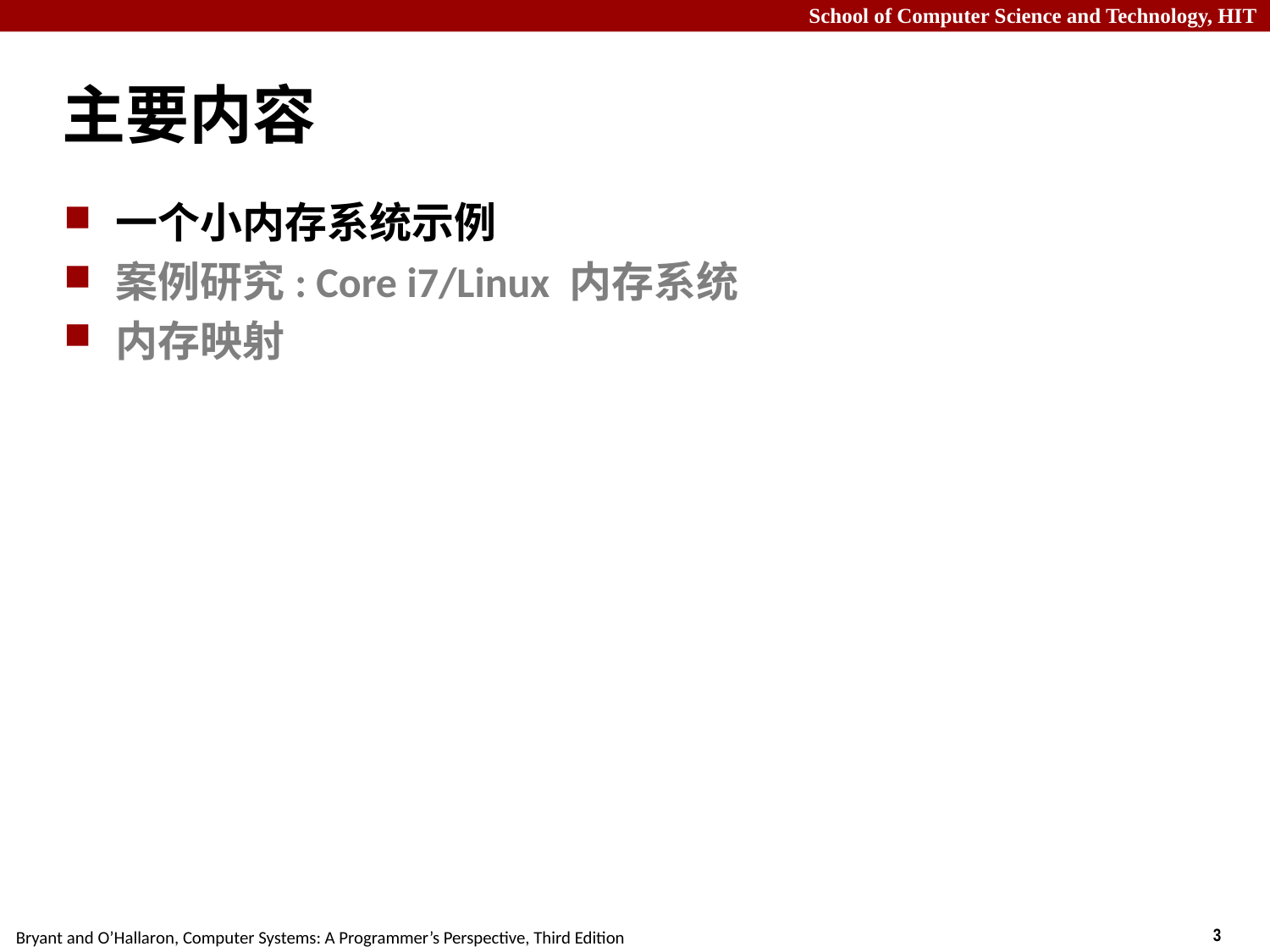

# 主要内容
一个小内存系统示例
案例研究: Core i7/Linux 内存系统
内存映射